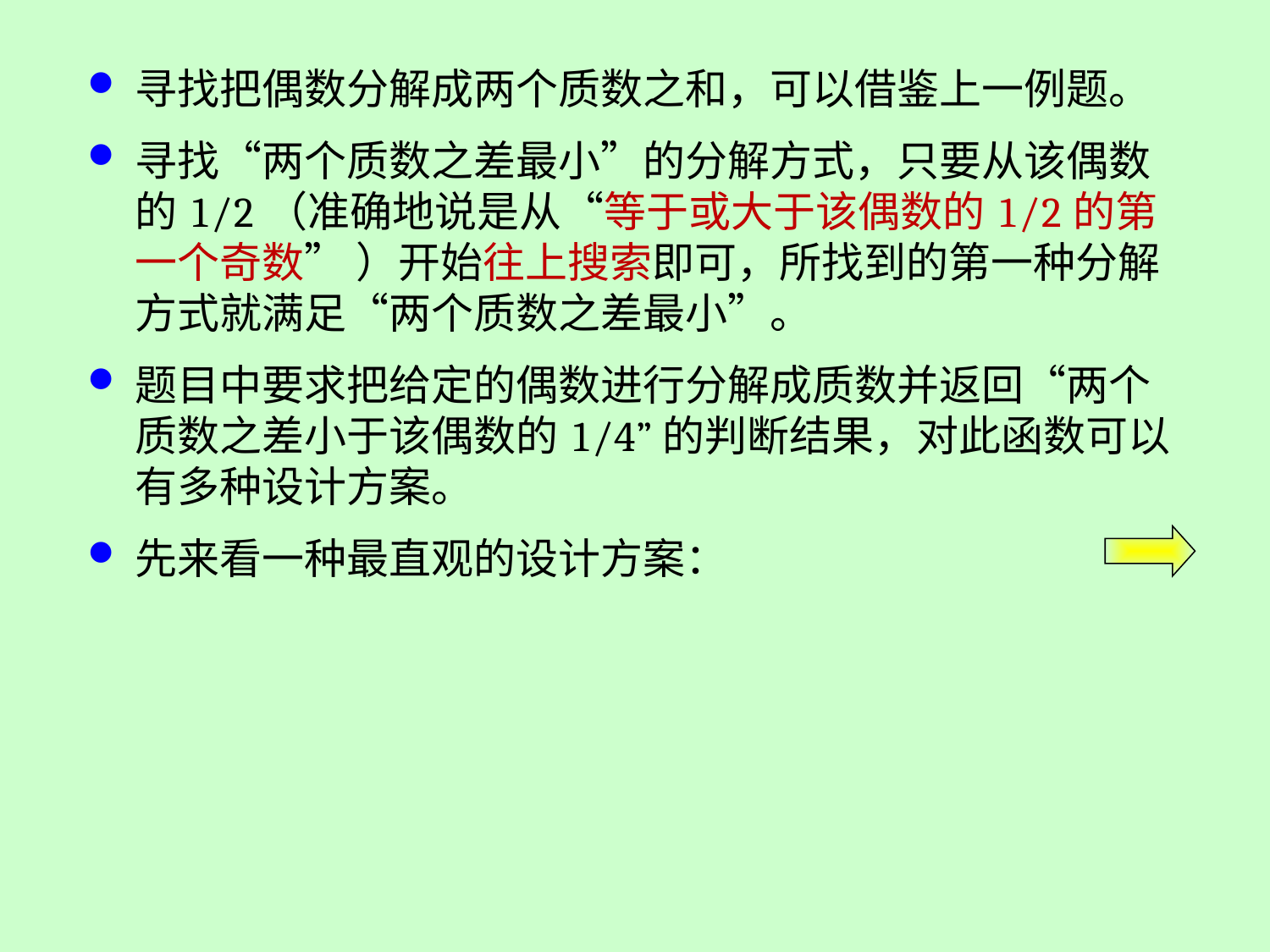

寻找把偶数分解成两个质数之和，可以借鉴上一例题。
寻找“两个质数之差最小”的分解方式，只要从该偶数的1/2（准确地说是从“等于或大于该偶数的1/2的第一个奇数” ）开始往上搜索即可，所找到的第一种分解方式就满足“两个质数之差最小”。
题目中要求把给定的偶数进行分解成质数并返回“两个质数之差小于该偶数的1/4”的判断结果，对此函数可以有多种设计方案。
先来看一种最直观的设计方案：

76